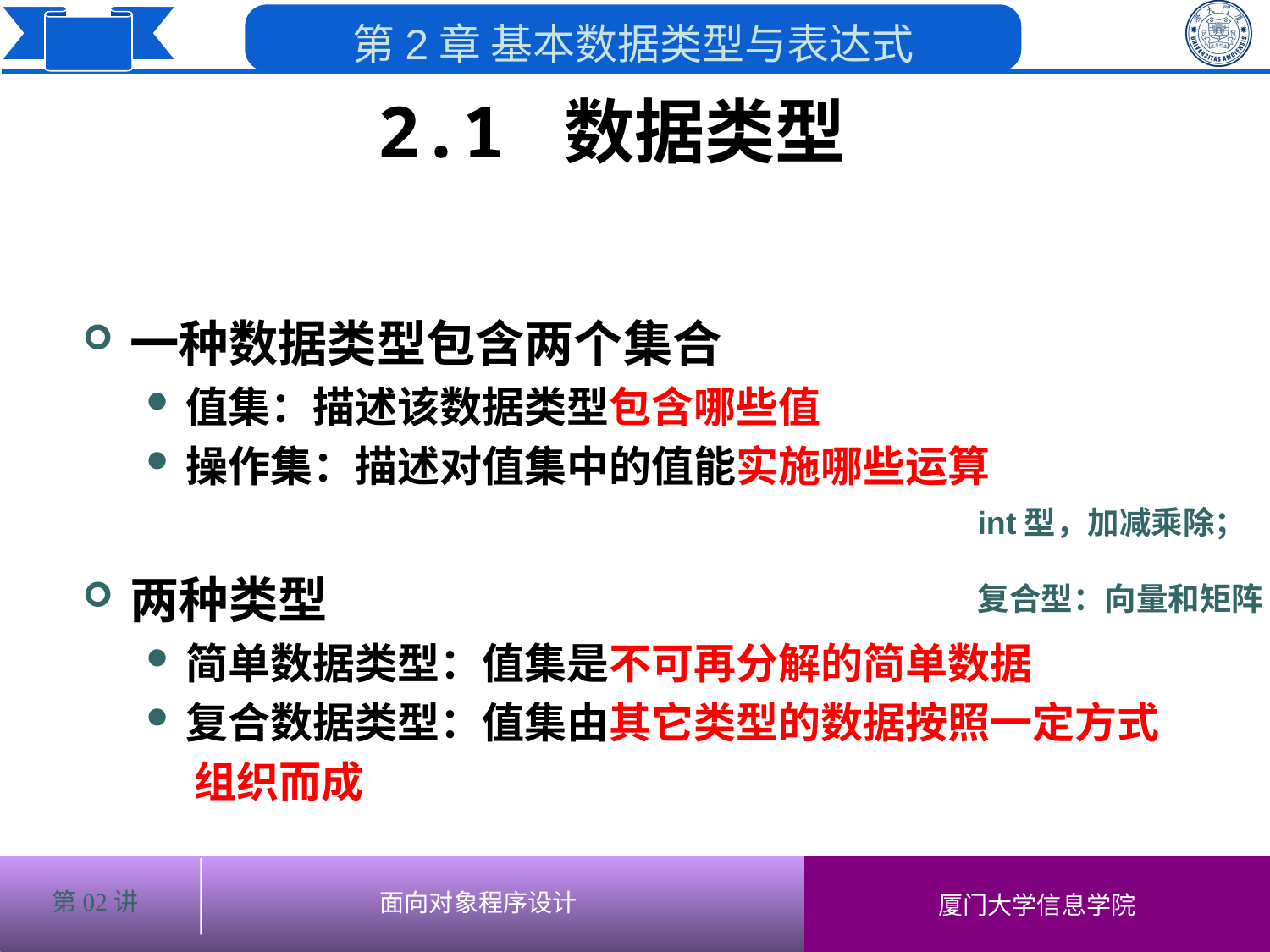

# 2.1 数据类型
一种数据类型包含两个集合
值集：描述该数据类型包含哪些值
操作集：描述对值集中的值能实施哪些运算

两种类型
简单数据类型：值集是不可再分解的简单数据
复合数据类型：值集由其它类型的数据按照一定方式
    组织而成
int型，加减乘除；

复合型：向量和矩阵
2